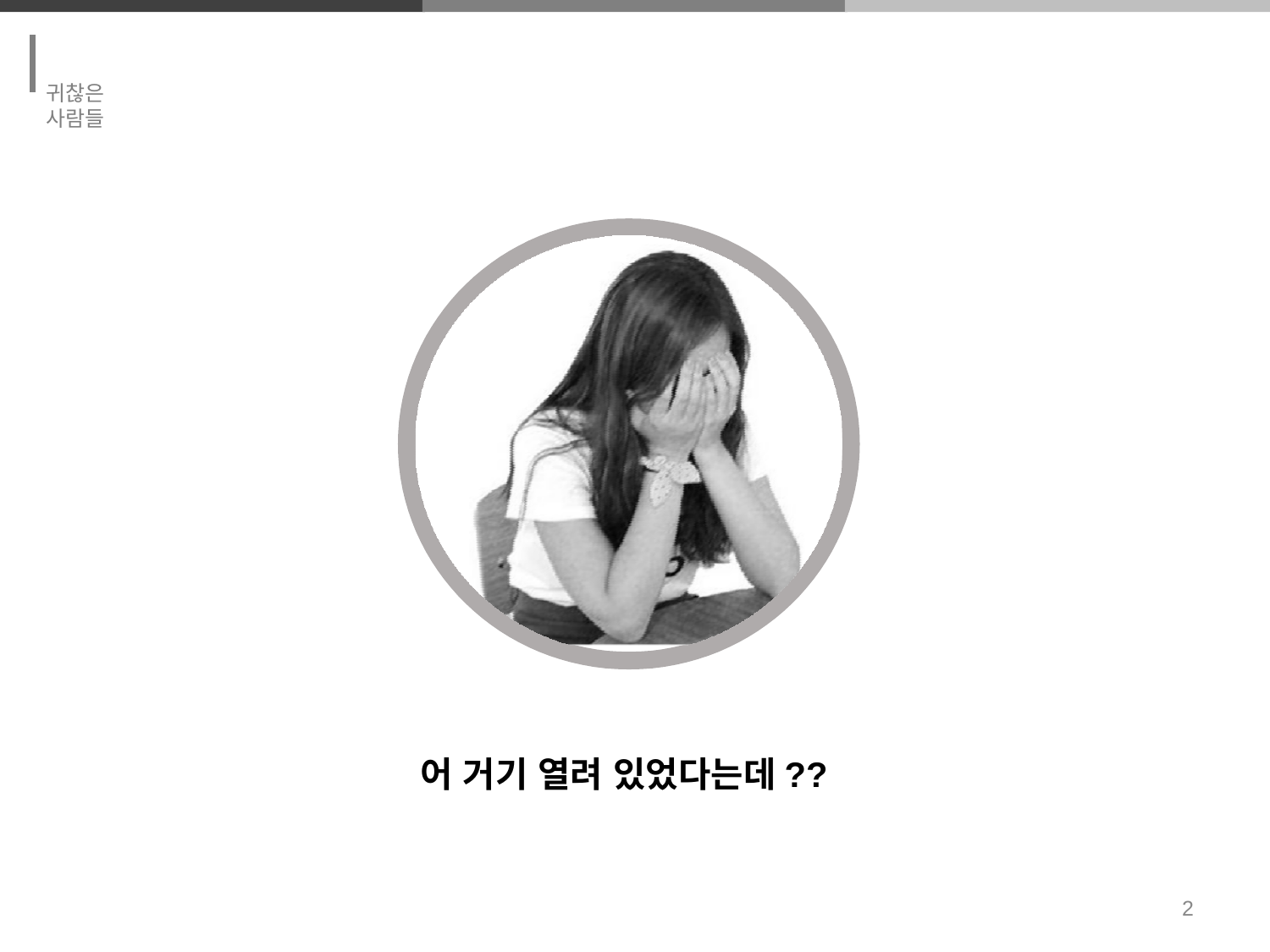

귀찮은 사람들

어 거기 열려 있었다는데??
2